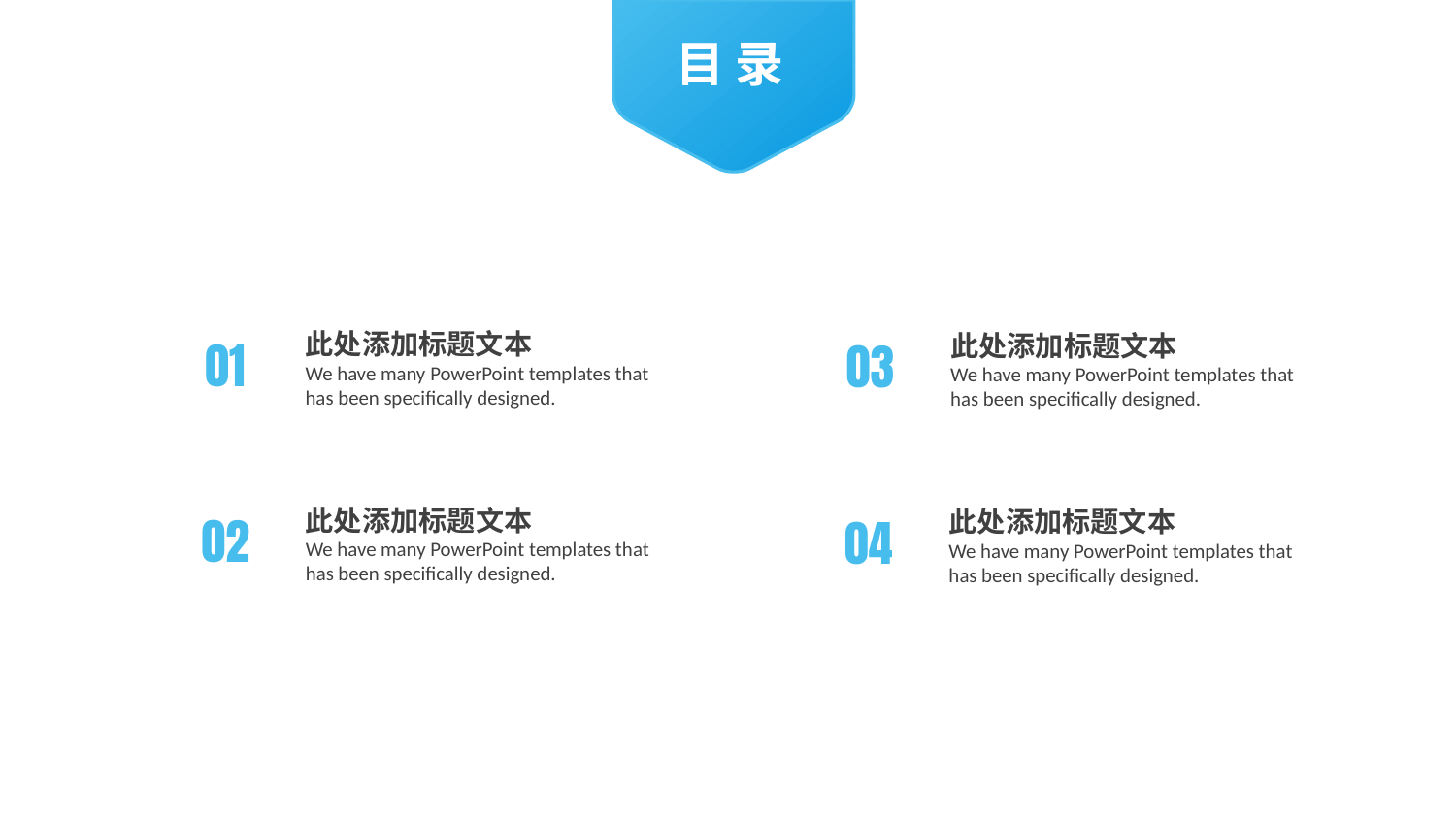

目 录

此处添加标题文本
We have many PowerPoint templates that has been specifically designed.
此处添加标题文本
We have many PowerPoint templates that has been specifically designed.
01
03

此处添加标题文本
We have many PowerPoint templates that has been specifically designed.
此处添加标题文本
We have many PowerPoint templates that has been specifically designed.
02
04